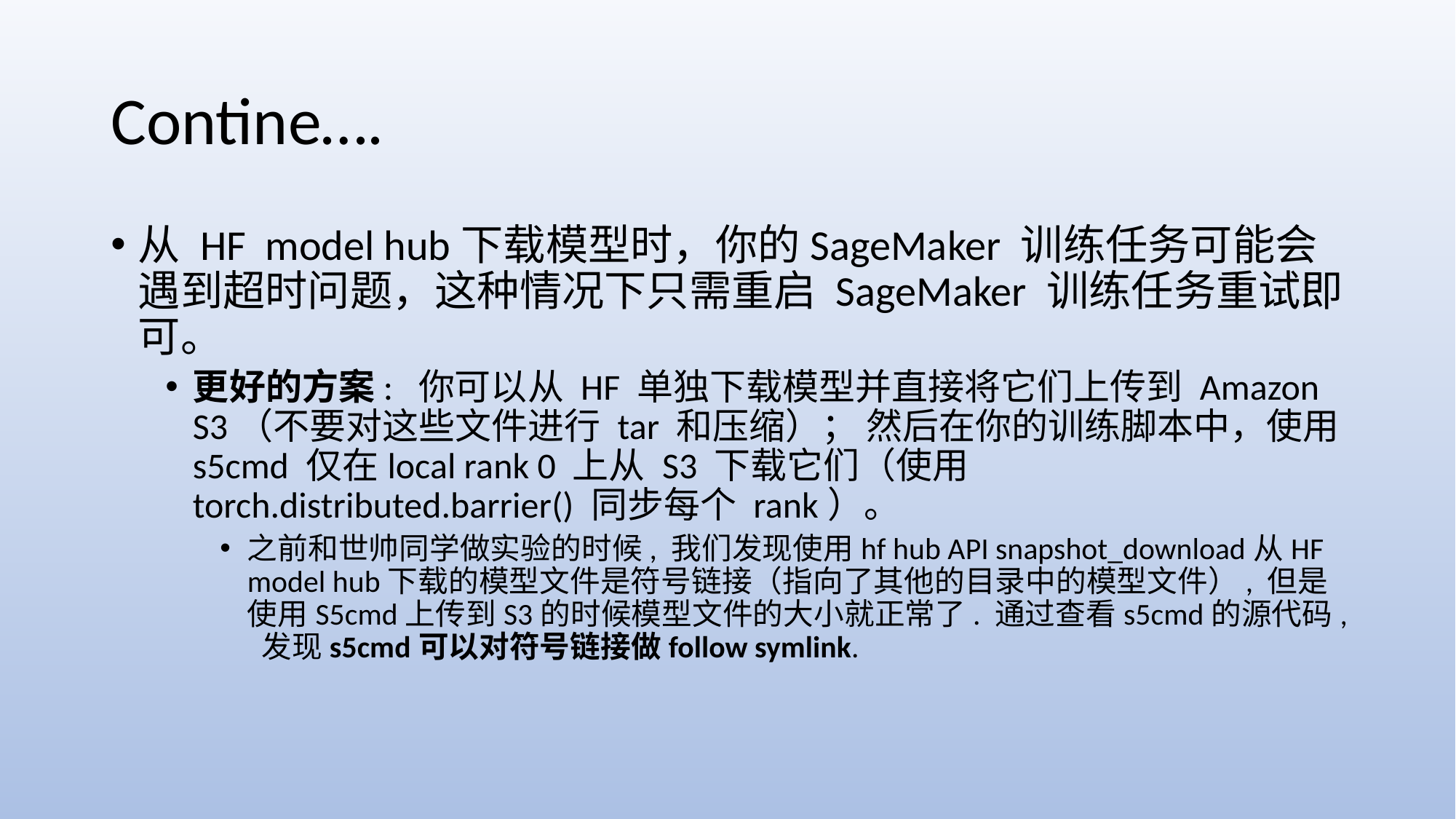

# Contine….
从 HF  model hub下载模型时，你的SageMaker 训练任务可能会遇到超时问题，这种情况下只需重启 SageMaker 训练任务重试即可。
更好的方案:  你可以从 HF 单独下载模型并直接将它们上传到 Amazon S3（不要对这些文件进行 tar 和压缩）； 然后在你的训练脚本中，使用 s5cmd 仅在local rank 0 上从 S3 下载它们（使用 torch.distributed.barrier() 同步每个 rank）。
之前和世帅同学做实验的时候, 我们发现使用hf hub API snapshot_download从HF model hub下载的模型文件是符号链接（指向了其他的目录中的模型文件）, 但是使用S5cmd上传到S3的时候模型文件的大小就正常了. 通过查看s5cmd的源代码, 发现s5cmd可以对符号链接做follow symlink.